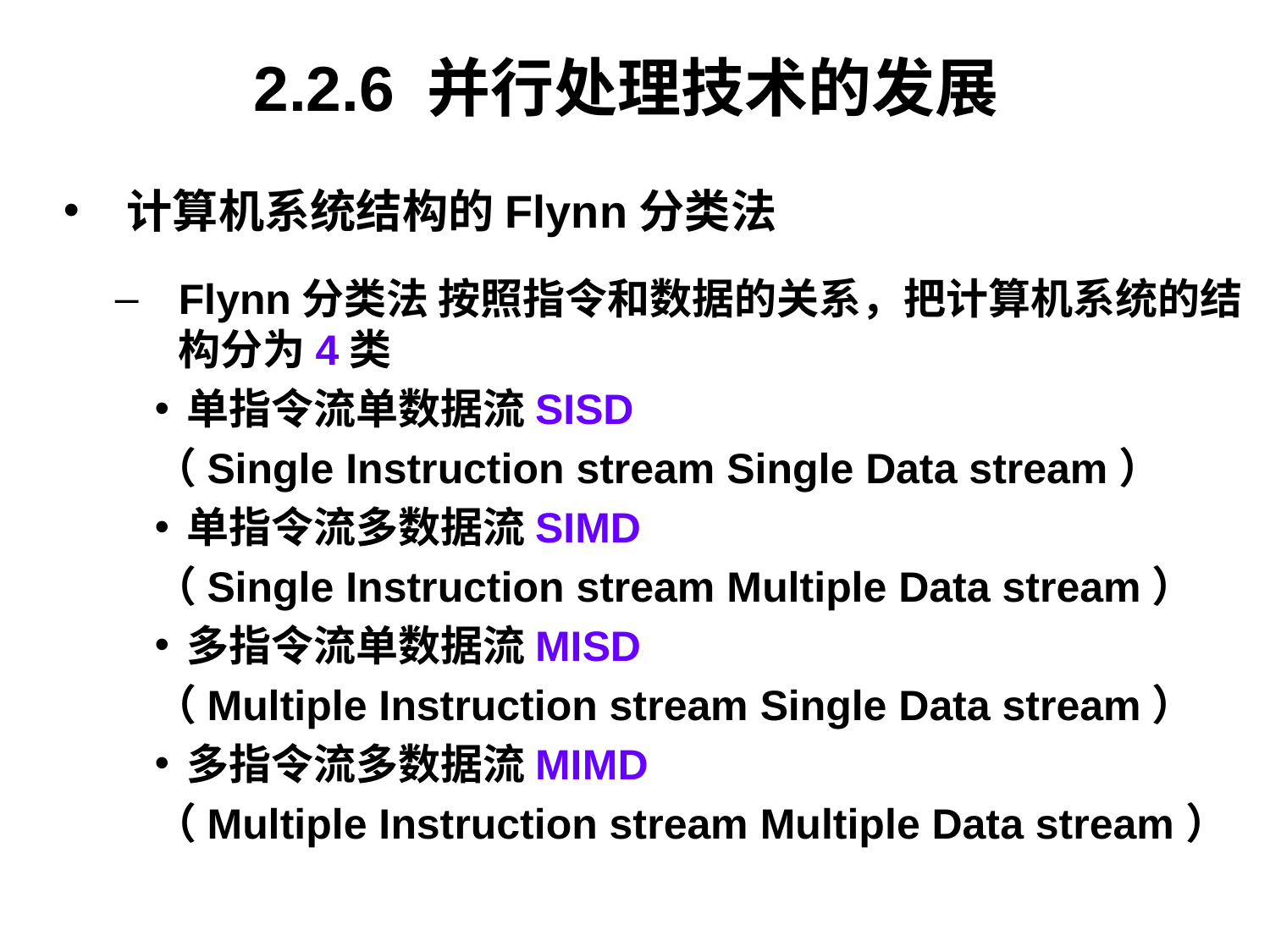

2.2.6 并行处理技术的发展
计算机系统结构的Flynn分类法
Flynn分类法 按照指令和数据的关系，把计算机系统的结构分为4类
单指令流单数据流SISD
（Single Instruction stream Single Data stream）
单指令流多数据流SIMD
（Single Instruction stream Multiple Data stream）
多指令流单数据流MISD
（Multiple Instruction stream Single Data stream）
多指令流多数据流MIMD
（Multiple Instruction stream Multiple Data stream）